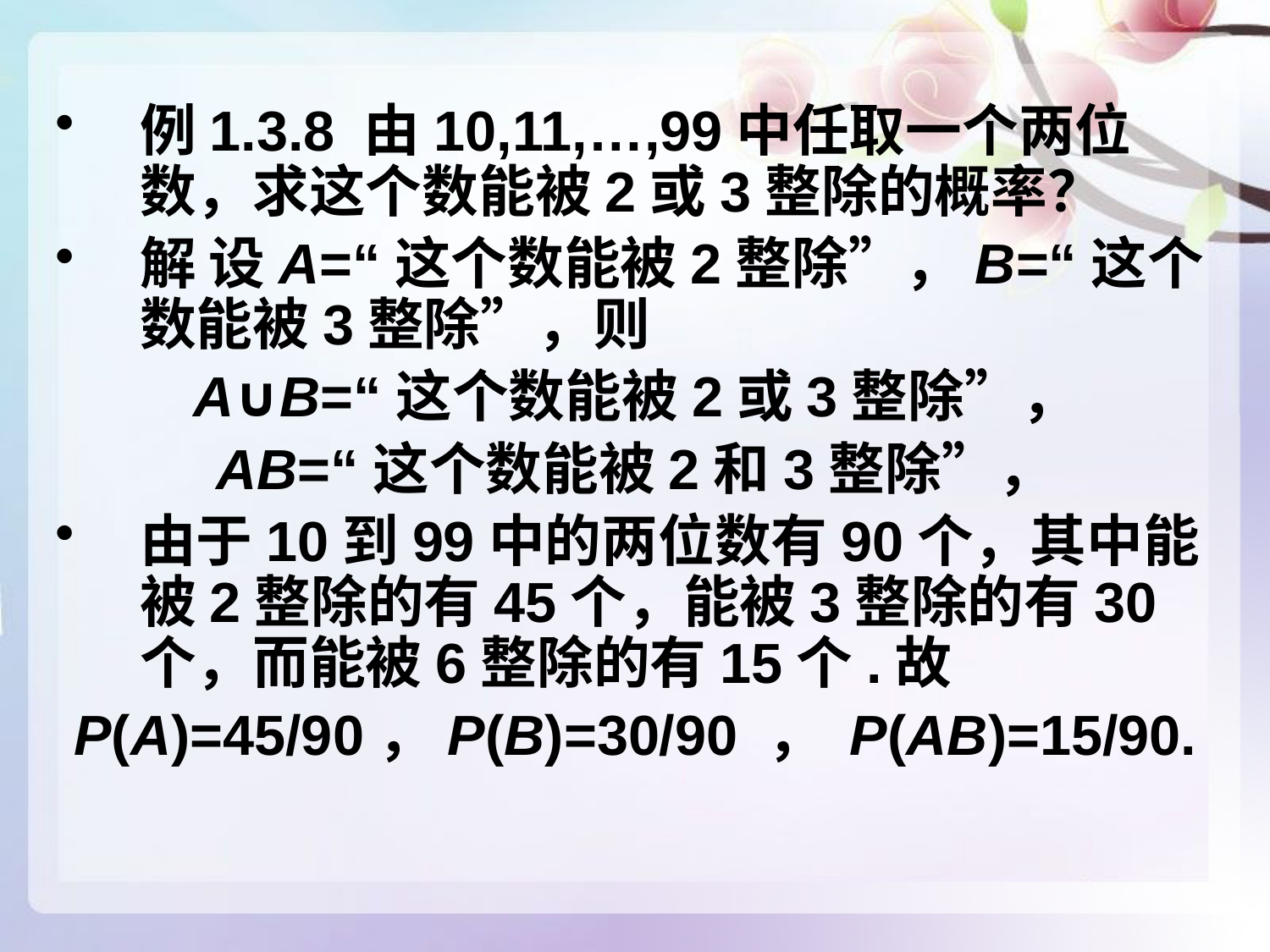

例1.3.8 由10,11,…,99中任取一个两位数，求这个数能被2或3整除的概率？
解 设A=“这个数能被2整除”，B=“这个数能被3整除”，则
A∪B=“这个数能被2或3整除”，
AB=“这个数能被2和3整除”，
由于10到99中的两位数有90个，其中能被2整除的有45个，能被3整除的有30个，而能被6整除的有15个.故
P(A)=45/90，P(B)=30/90 ， P(AB)=15/90.